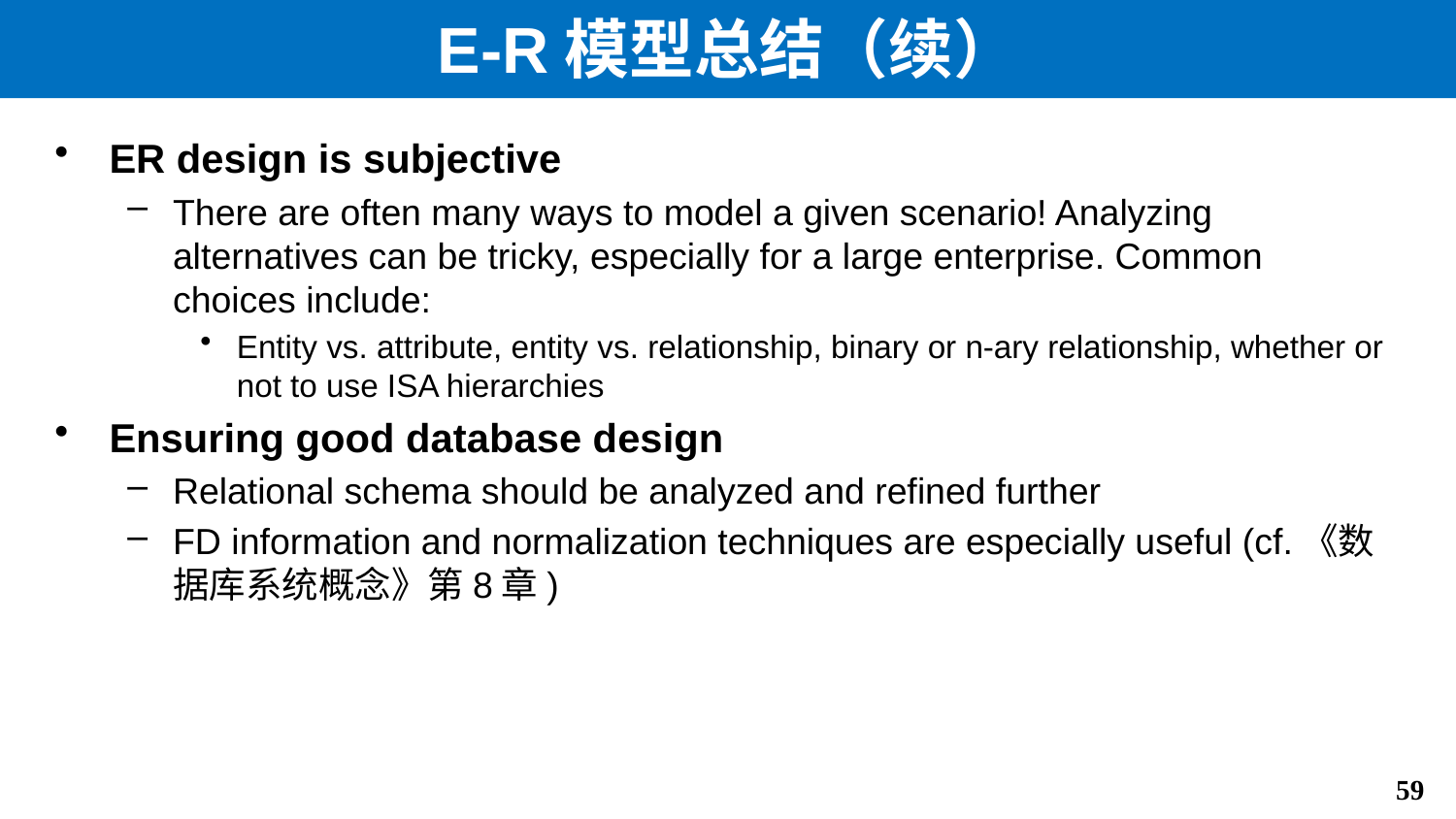

# E-R模型总结（续）
ER design is subjective
There are often many ways to model a given scenario! Analyzing alternatives can be tricky, especially for a large enterprise. Common choices include:
Entity vs. attribute, entity vs. relationship, binary or n-ary relationship, whether or not to use ISA hierarchies
Ensuring good database design
Relational schema should be analyzed and refined further
FD information and normalization techniques are especially useful (cf.《数据库系统概念》第8章)